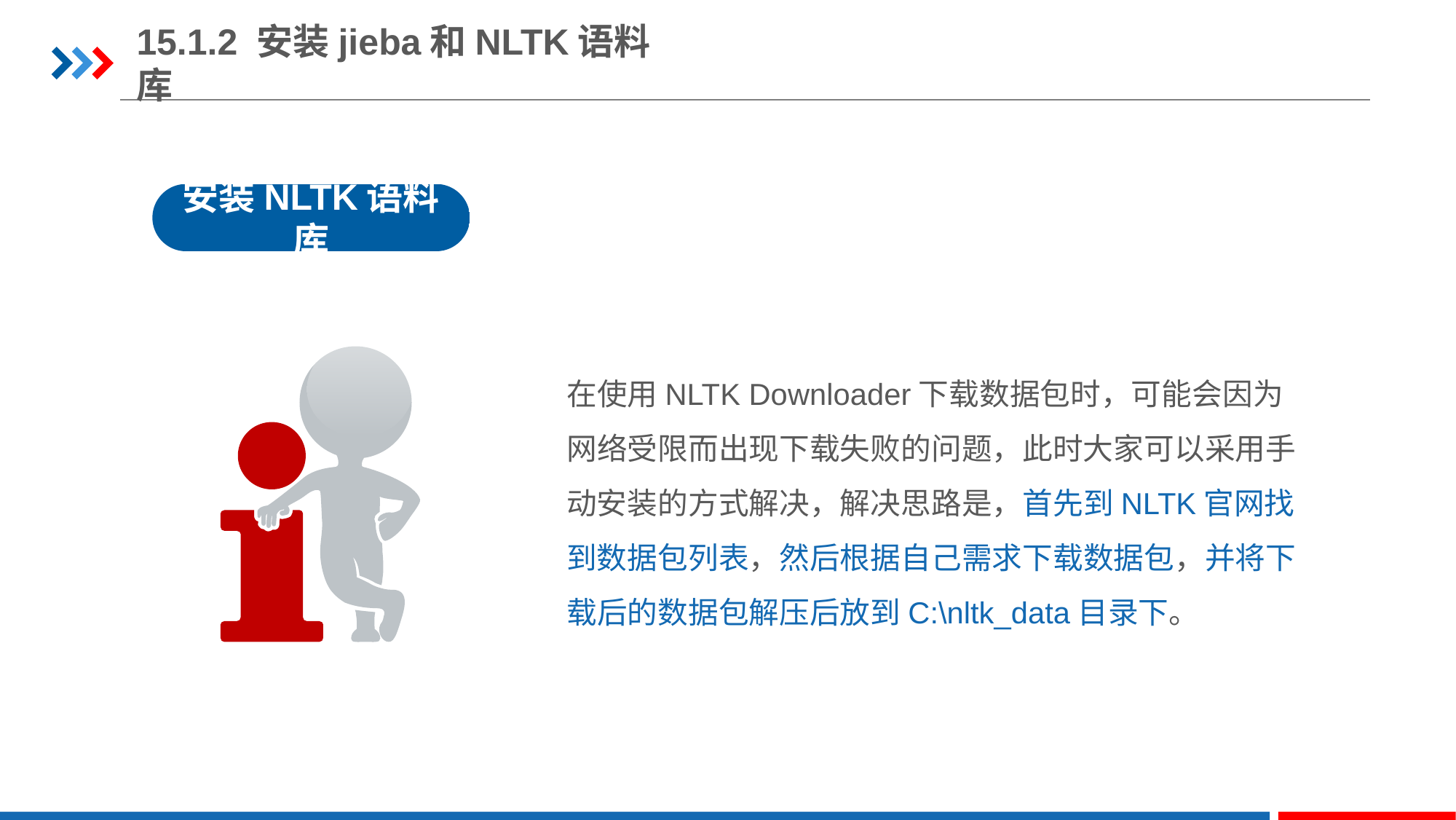

15.1.2 安装jieba和NLTK语料库
安装NLTK语料库

在使用NLTK Downloader下载数据包时，可能会因为网络受限而出现下载失败的问题，此时大家可以采用手动安装的方式解决，解决思路是，首先到NLTK官网找到数据包列表，然后根据自己需求下载数据包，并将下载后的数据包解压后放到C:\nltk_data目录下。